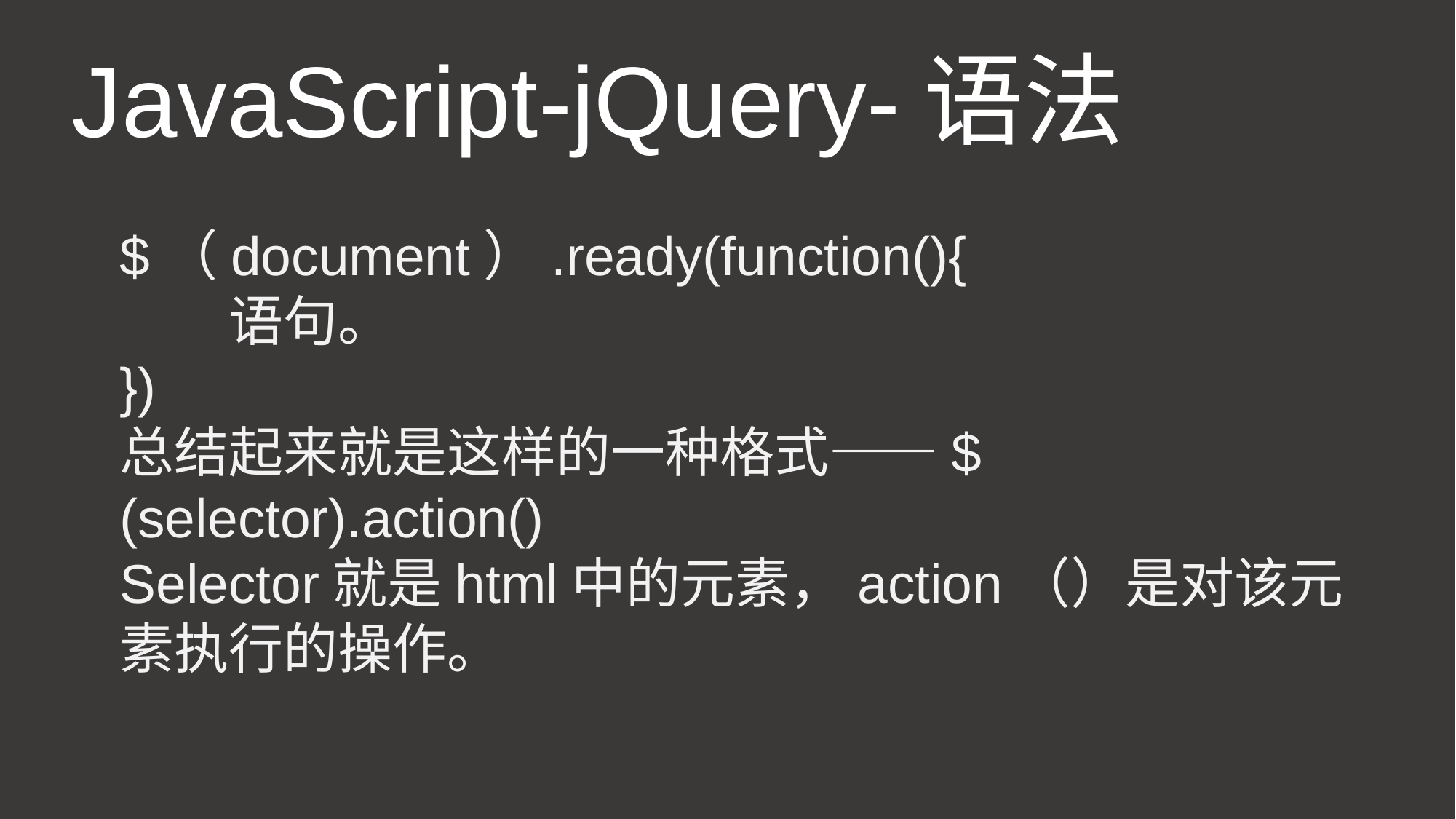

JavaScript-jQuery-语法
$（document）.ready(function(){
	语句。
})
总结起来就是这样的一种格式——$(selector).action()
Selector就是html中的元素，action（）是对该元素执行的操作。